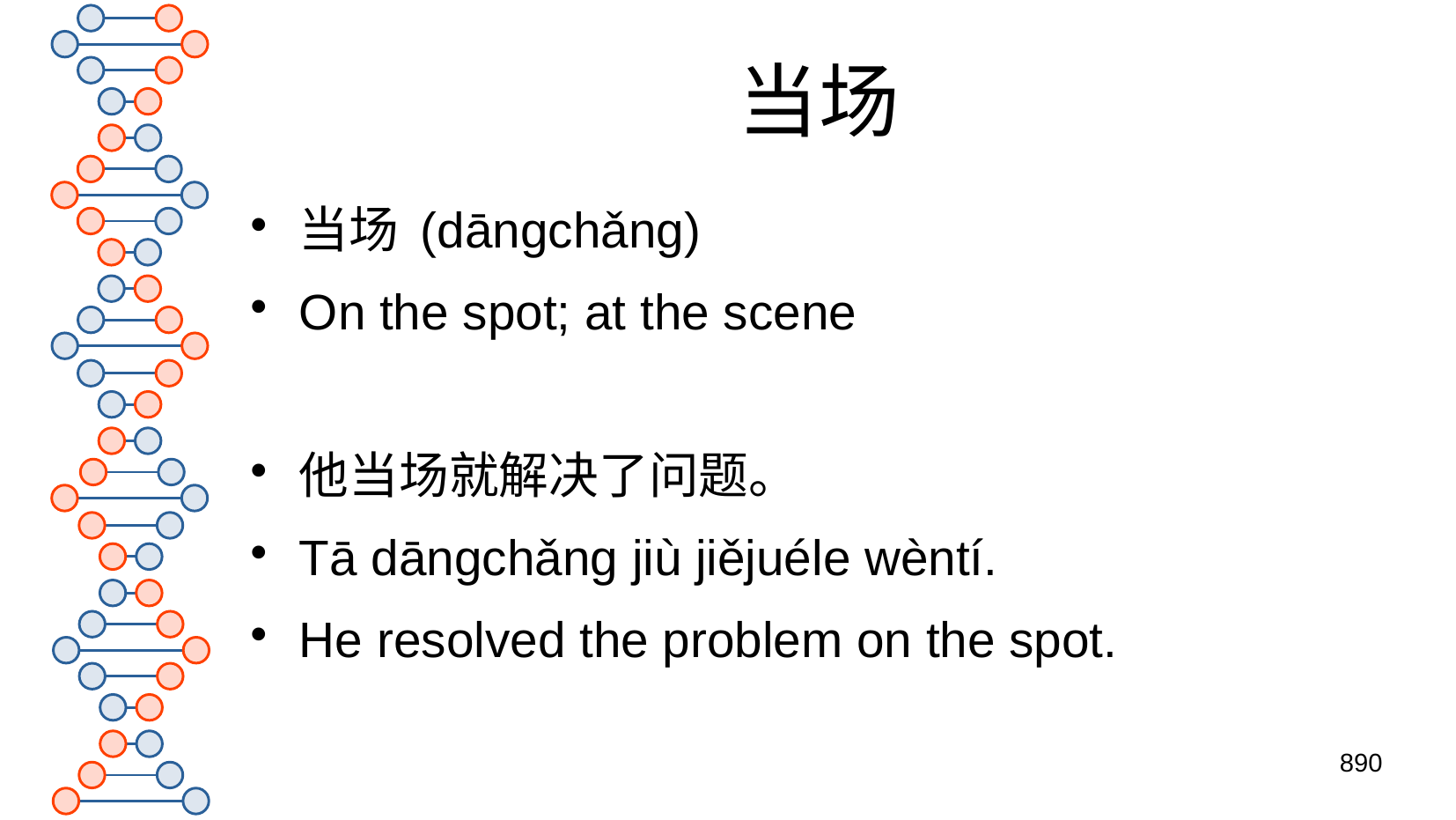

# 当场
当场 (dāngchǎng)
On the spot; at the scene

他当场就解决了问题。
Tā dāngchǎng jiù jiějuéle wèntí.
He resolved the problem on the spot.

890